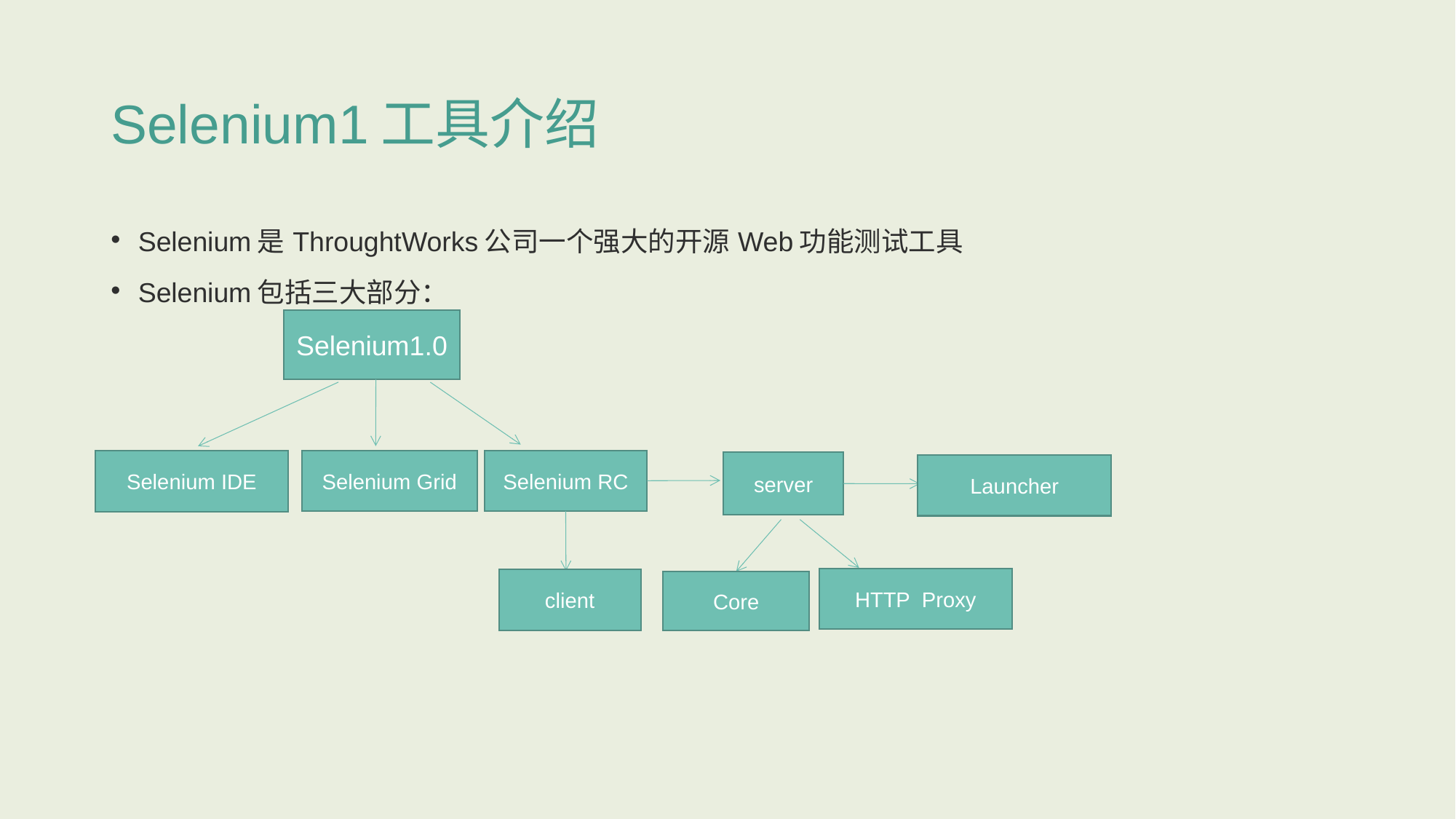

Selenium1工具介绍
Selenium是ThroughtWorks公司一个强大的开源Web功能测试工具
Selenium包括三大部分：

Selenium1.0
Selenium RC
Selenium Grid
Selenium IDE
Selenium IDE
server
Launcher
HTTP  Proxy
client
Core